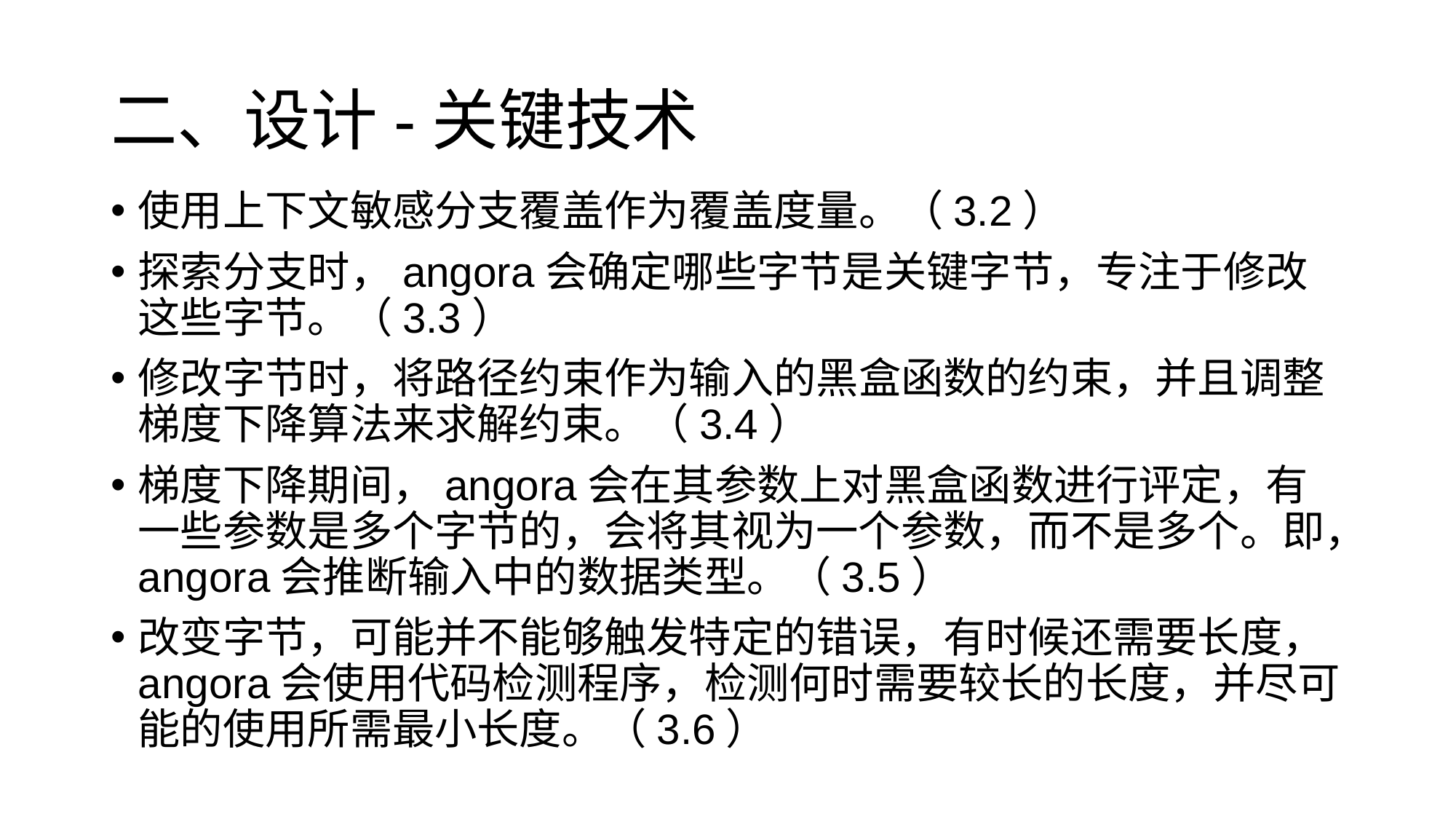

二、设计-关键技术
使用上下文敏感分支覆盖作为覆盖度量。（3.2）
探索分支时，angora会确定哪些字节是关键字节，专注于修改这些字节。（3.3）
修改字节时，将路径约束作为输入的黑盒函数的约束，并且调整梯度下降算法来求解约束。（3.4）
梯度下降期间，angora会在其参数上对黑盒函数进行评定，有一些参数是多个字节的，会将其视为一个参数，而不是多个。即，angora会推断输入中的数据类型。（3.5）
改变字节，可能并不能够触发特定的错误，有时候还需要长度，angora会使用代码检测程序，检测何时需要较长的长度，并尽可能的使用所需最小长度。（3.6）